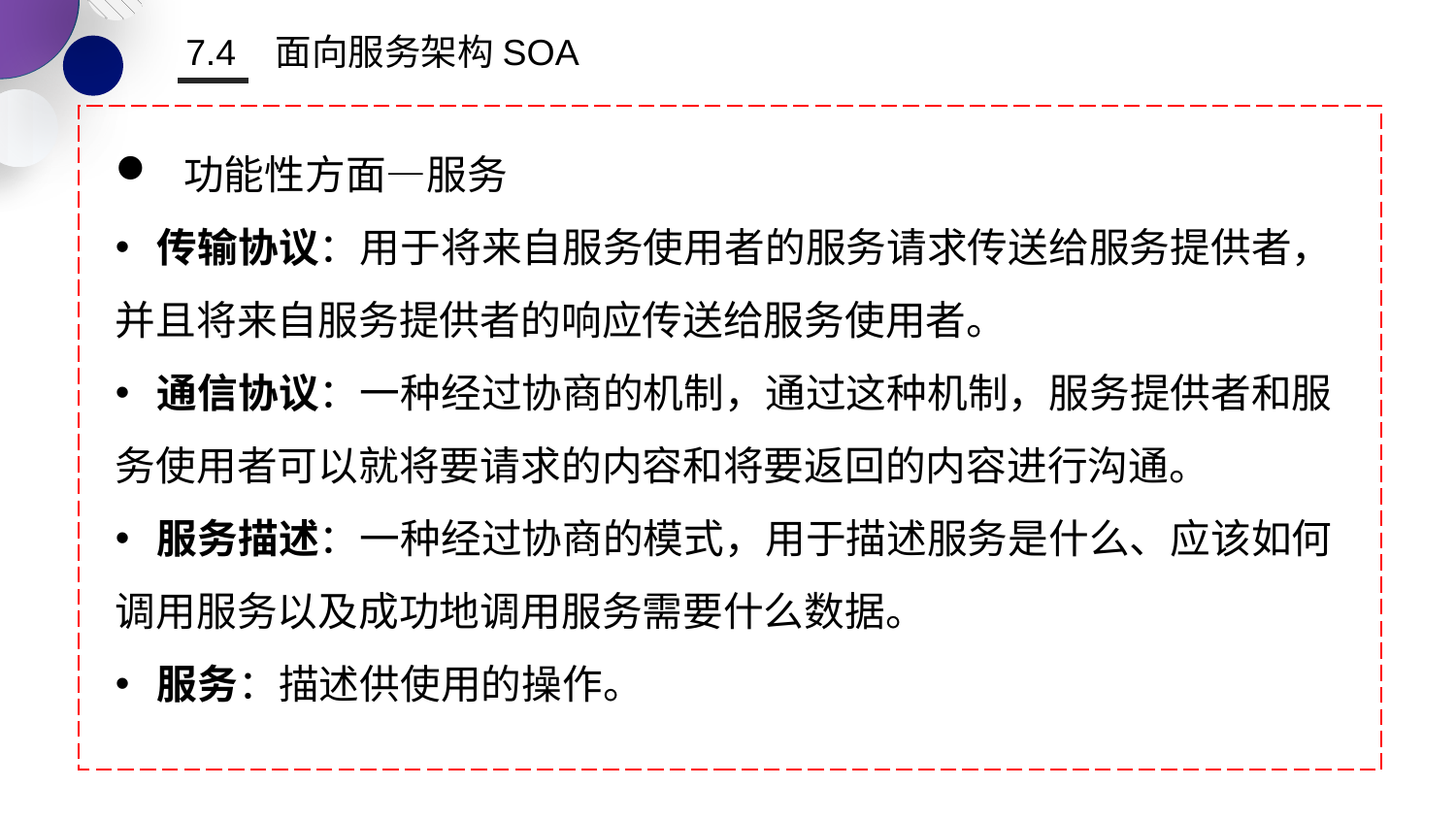

7.4   面向服务架构SOA

  功能性方面—服务
  传输协议：用于将来自服务使用者的服务请求传送给服务提供者，并且将来自服务提供者的响应传送给服务使用者。
  通信协议：一种经过协商的机制，通过这种机制，服务提供者和服务使用者可以就将要请求的内容和将要返回的内容进行沟通。
  服务描述：一种经过协商的模式，用于描述服务是什么、应该如何调用服务以及成功地调用服务需要什么数据。
  服务：描述供使用的操作。